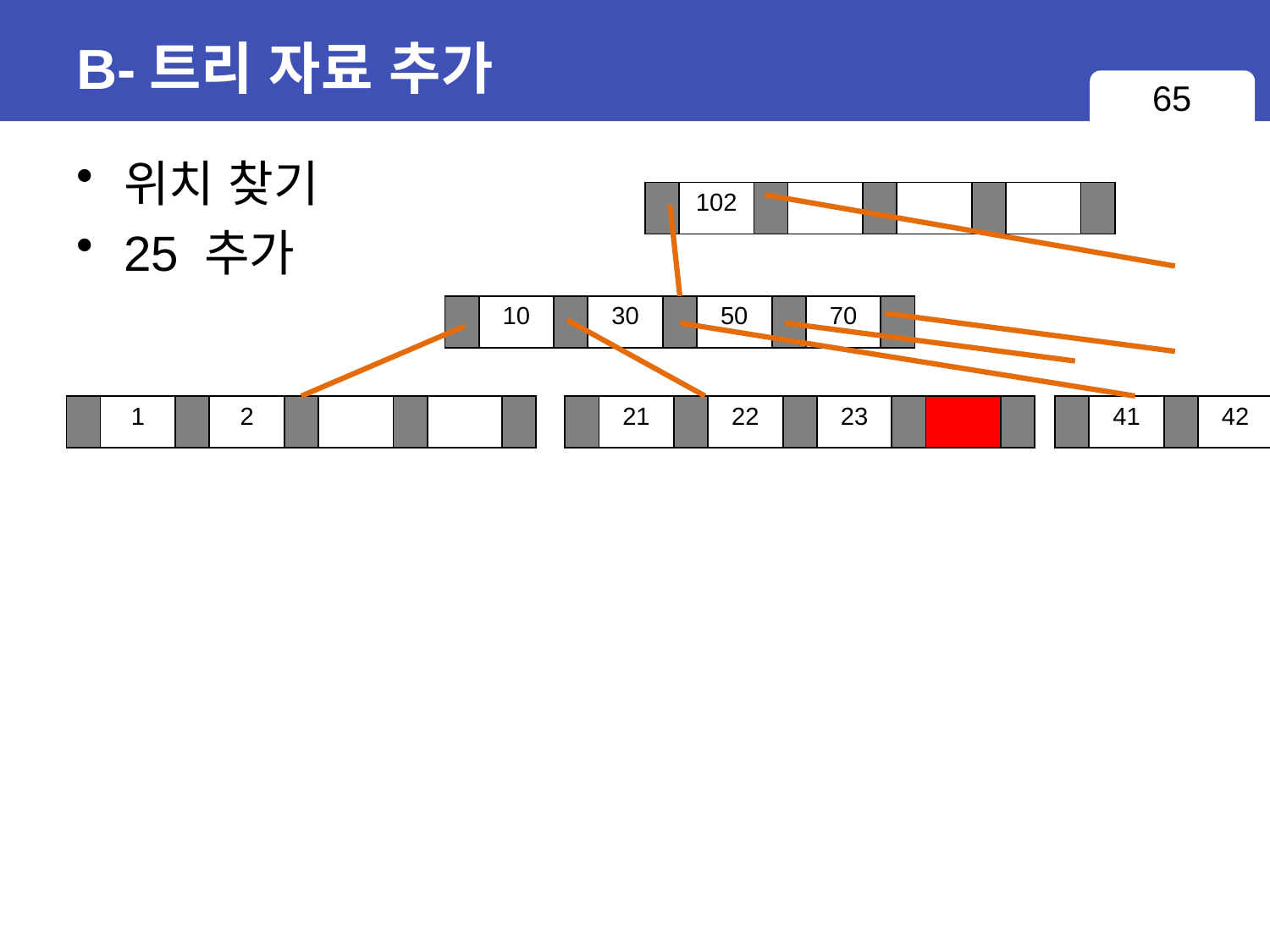

# B-트리 자료 추가
65
위치 찾기
25 추가
|  | 102 |  |  |  |  |  |  |  |
| --- | --- | --- | --- | --- | --- | --- | --- | --- |
|  | 10 |  | 30 |  | 50 |  | 70 |  |
| --- | --- | --- | --- | --- | --- | --- | --- | --- |
|  | 1 |  | 2 |  |  |  |  |  |
| --- | --- | --- | --- | --- | --- | --- | --- | --- |
|  | 21 |  | 22 |  | 23 |  |  |  |
| --- | --- | --- | --- | --- | --- | --- | --- | --- |
|  | 41 |  | 42 |  |  |  |  |  |
| --- | --- | --- | --- | --- | --- | --- | --- | --- |